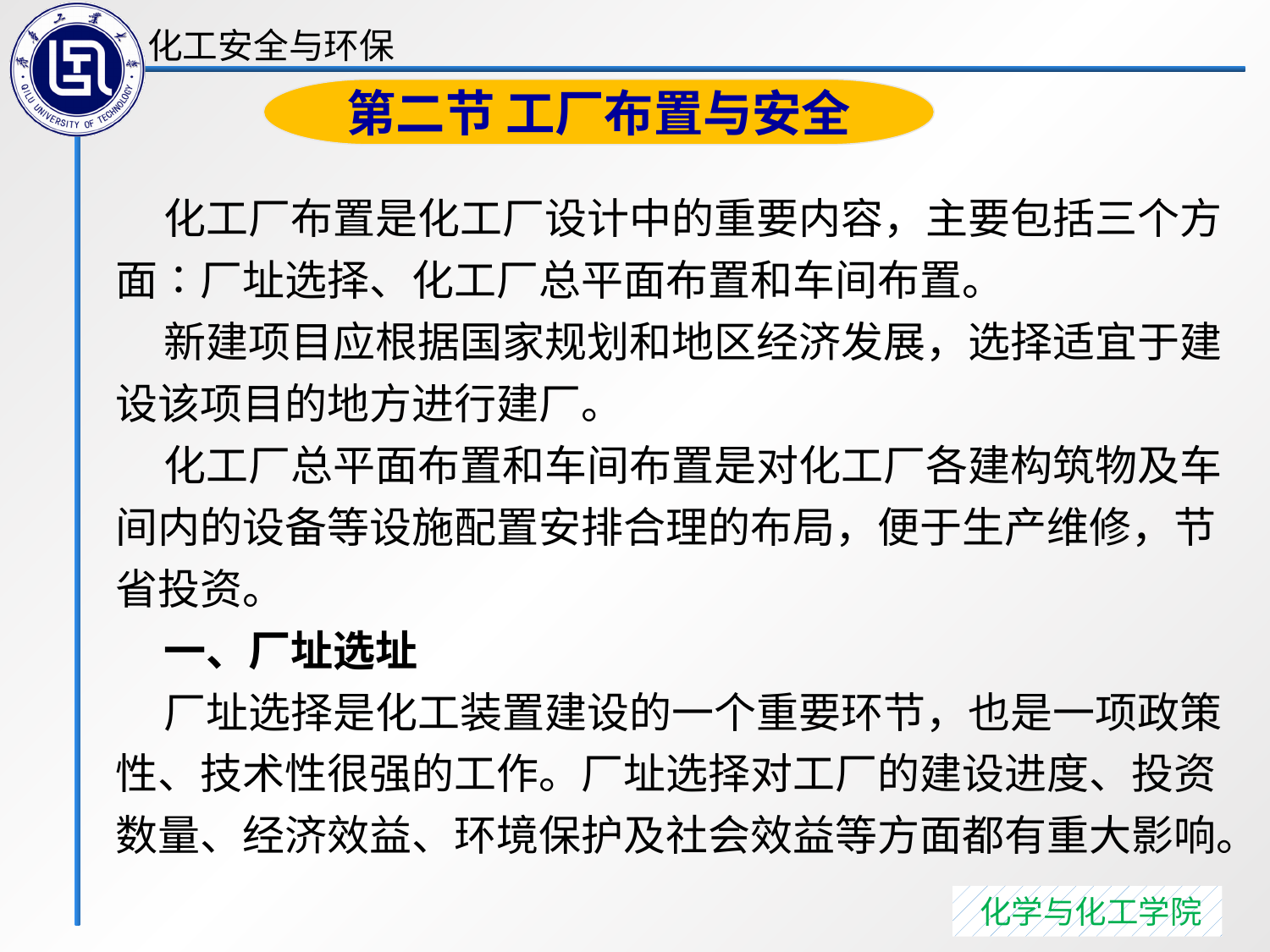

第二节 工厂布置与安全
    化工厂布置是化工厂设计中的重要内容，主要包括三个方面∶厂址选择、化工厂总平面布置和车间布置。
    新建项目应根据国家规划和地区经济发展，选择适宜于建设该项目的地方进行建厂。
    化工厂总平面布置和车间布置是对化工厂各建构筑物及车间内的设备等设施配置安排合理的布局，便于生产维修，节省投资。
    一、厂址选址
    厂址选择是化工装置建设的一个重要环节，也是一项政策性、技术性很强的工作。厂址选择对工厂的建设进度、投资数量、经济效益、环境保护及社会效益等方面都有重大影响。